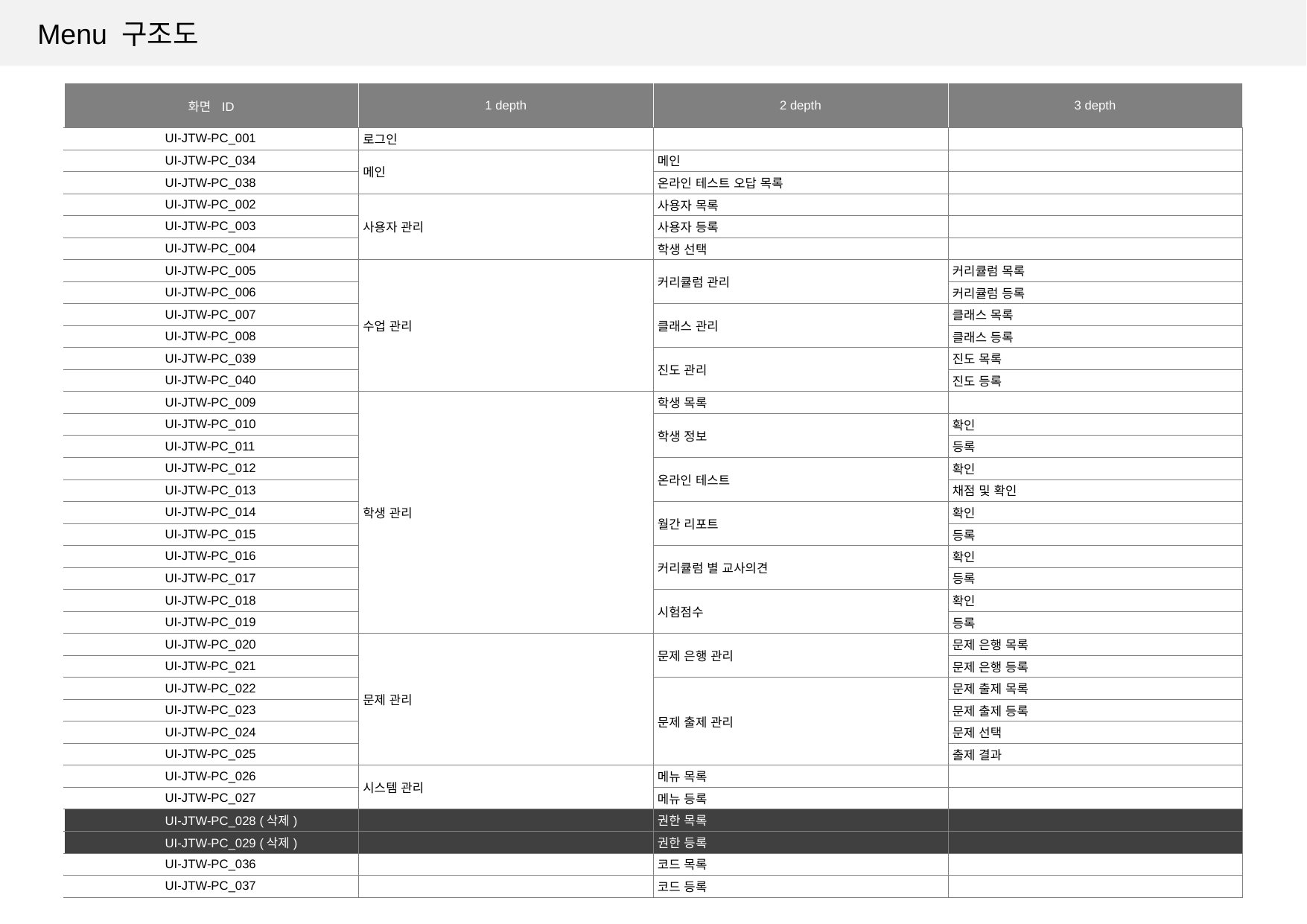

# Menu 구조도
| 화면 ID | 1 depth | 2 depth | 3 depth |
| --- | --- | --- | --- |
| UI-JTW-PC\_001 | 로그인 |  |  |
| UI-JTW-PC\_034 | 메인 | 메인 |  |
| UI-JTW-PC\_038 |  | 온라인 테스트 오답 목록 |  |
| UI-JTW-PC\_002 | 사용자 관리 | 사용자 목록 |  |
| UI-JTW-PC\_003 |  | 사용자 등록 |  |
| UI-JTW-PC\_004 |  | 학생 선택 |  |
| UI-JTW-PC\_005 | 수업 관리 | 커리큘럼 관리 | 커리큘럼 목록 |
| UI-JTW-PC\_006 |  |  | 커리큘럼 등록 |
| UI-JTW-PC\_007 |  | 클래스 관리 | 클래스 목록 |
| UI-JTW-PC\_008 |  |  | 클래스 등록 |
| UI-JTW-PC\_039 |  | 진도 관리 | 진도 목록 |
| UI-JTW-PC\_040 |  |  | 진도 등록 |
| UI-JTW-PC\_009 | 학생 관리 | 학생 목록 |  |
| UI-JTW-PC\_010 |  | 학생 정보 | 확인 |
| UI-JTW-PC\_011 |  |  | 등록 |
| UI-JTW-PC\_012 |  | 온라인 테스트 | 확인 |
| UI-JTW-PC\_013 |  |  | 채점 및 확인 |
| UI-JTW-PC\_014 |  | 월간 리포트 | 확인 |
| UI-JTW-PC\_015 |  |  | 등록 |
| UI-JTW-PC\_016 |  | 커리큘럼 별 교사의견 | 확인 |
| UI-JTW-PC\_017 |  |  | 등록 |
| UI-JTW-PC\_018 |  | 시험점수 | 확인 |
| UI-JTW-PC\_019 |  |  | 등록 |
| UI-JTW-PC\_020 | 문제 관리 | 문제 은행 관리 | 문제 은행 목록 |
| UI-JTW-PC\_021 |  |  | 문제 은행 등록 |
| UI-JTW-PC\_022 |  | 문제 출제 관리 | 문제 출제 목록 |
| UI-JTW-PC\_023 |  |  | 문제 출제 등록 |
| UI-JTW-PC\_024 |  |  | 문제 선택 |
| UI-JTW-PC\_025 |  |  | 출제 결과 |
| UI-JTW-PC\_026 | 시스템 관리 | 메뉴 목록 |  |
| UI-JTW-PC\_027 |  | 메뉴 등록 |  |
| UI-JTW-PC\_028 (삭제) |  | 권한 목록 |  |
| UI-JTW-PC\_029 (삭제) |  | 권한 등록 |  |
| UI-JTW-PC\_036 |  | 코드 목록 |  |
| UI-JTW-PC\_037 |  | 코드 등록 |  |